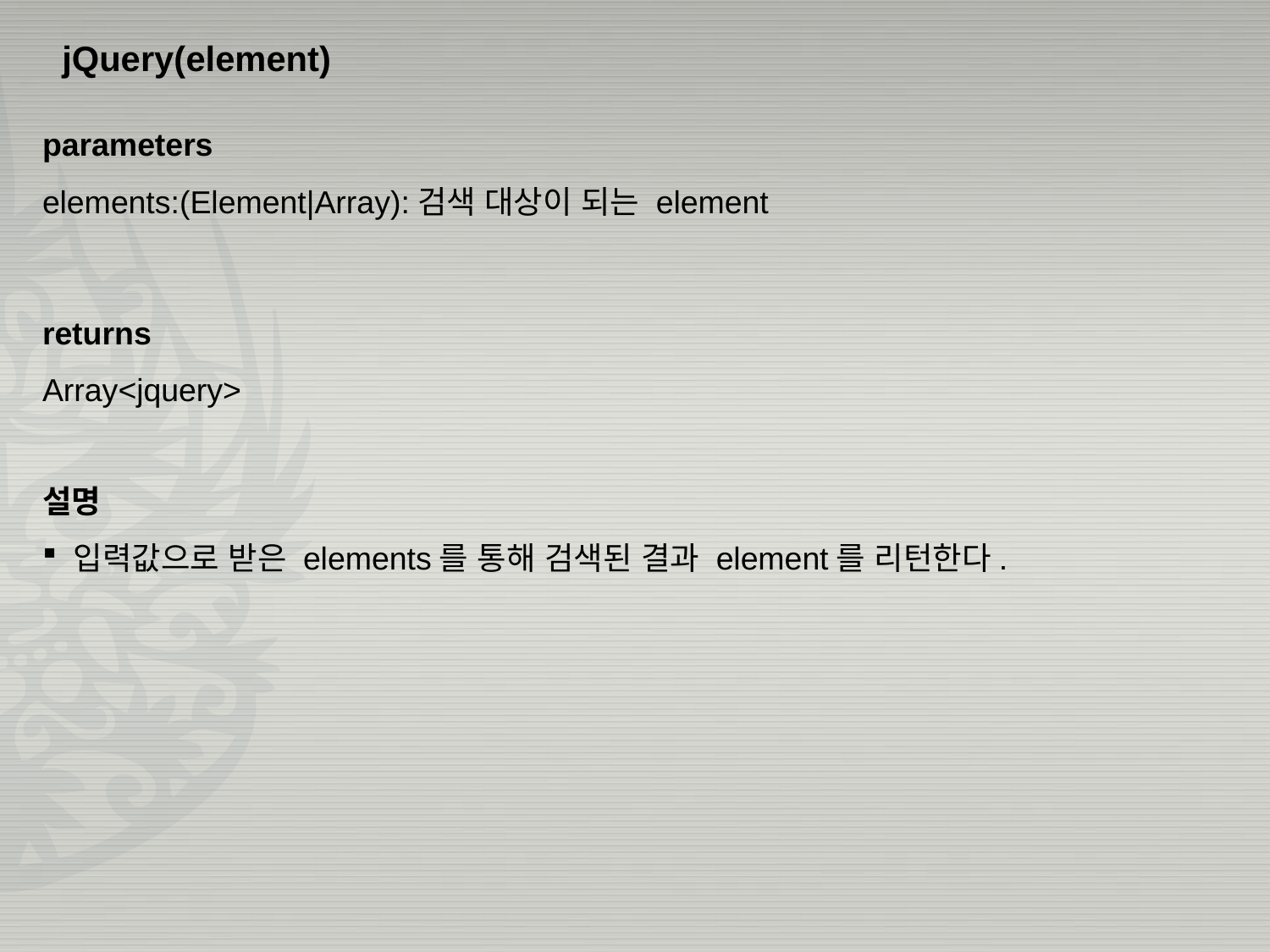

jQuery(element)
parameters
elements:(Element|Array):검색 대상이 되는 element
returns
Array<jquery>
설명
 입력값으로 받은 elements를 통해 검색된 결과 element를 리턴한다.